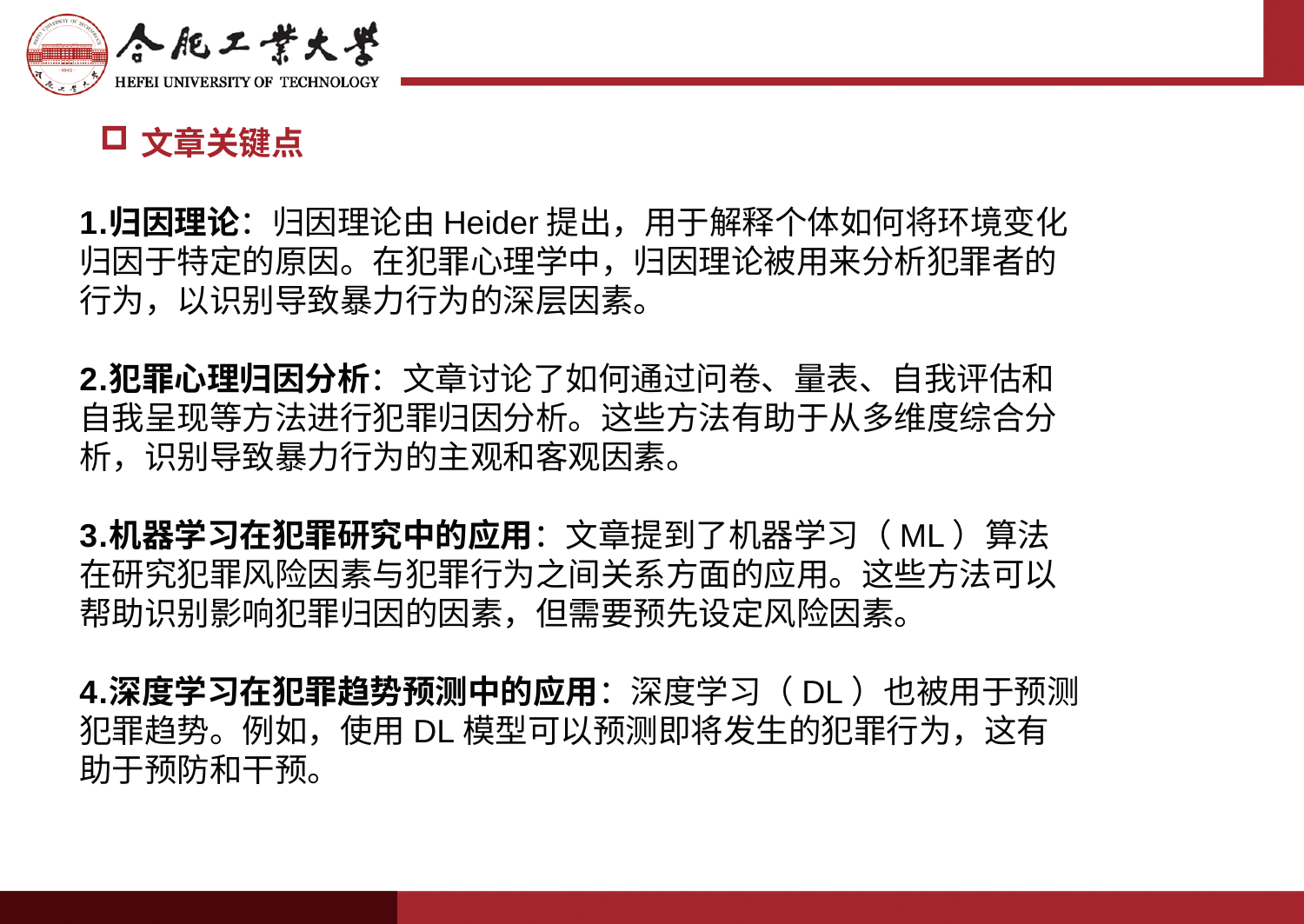

文章关键点
归因理论：归因理论由Heider提出，用于解释个体如何将环境变化归因于特定的原因。在犯罪心理学中，归因理论被用来分析犯罪者的行为，以识别导致暴力行为的深层因素。

犯罪心理归因分析：文章讨论了如何通过问卷、量表、自我评估和自我呈现等方法进行犯罪归因分析。这些方法有助于从多维度综合分析，识别导致暴力行为的主观和客观因素。

机器学习在犯罪研究中的应用：文章提到了机器学习（ML）算法在研究犯罪风险因素与犯罪行为之间关系方面的应用。这些方法可以帮助识别影响犯罪归因的因素，但需要预先设定风险因素。

深度学习在犯罪趋势预测中的应用：深度学习（DL）也被用于预测犯罪趋势。例如，使用DL模型可以预测即将发生的犯罪行为，这有助于预防和干预。